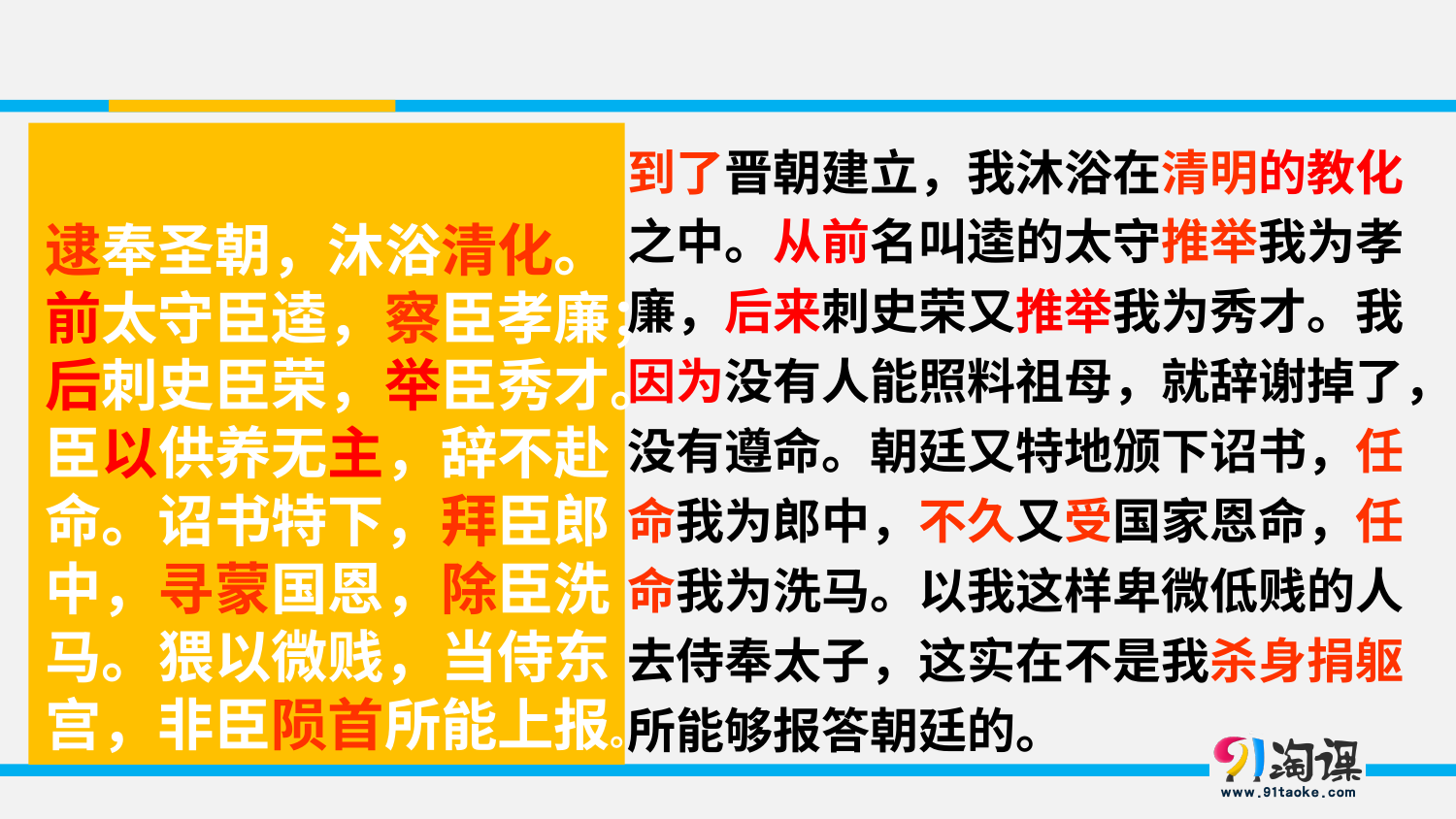

逮奉圣朝，沐浴清化。前太守臣逵，察臣孝廉；后刺史臣荣，举臣秀才。臣以供养无主，辞不赴命。诏书特下，拜臣郎中，寻蒙国恩，除臣洗马。猥以微贱，当侍东宫，非臣陨首所能上报。
到了晋朝建立，我沐浴在清明的教化之中。从前名叫逵的太守推举我为孝廉，后来刺史荣又推举我为秀才。我因为没有人能照料祖母，就辞谢掉了，没有遵命。朝廷又特地颁下诏书，任命我为郎中，不久又受国家恩命，任命我为洗马。以我这样卑微低贱的人去侍奉太子，这实在不是我杀身捐躯所能够报答朝廷的。